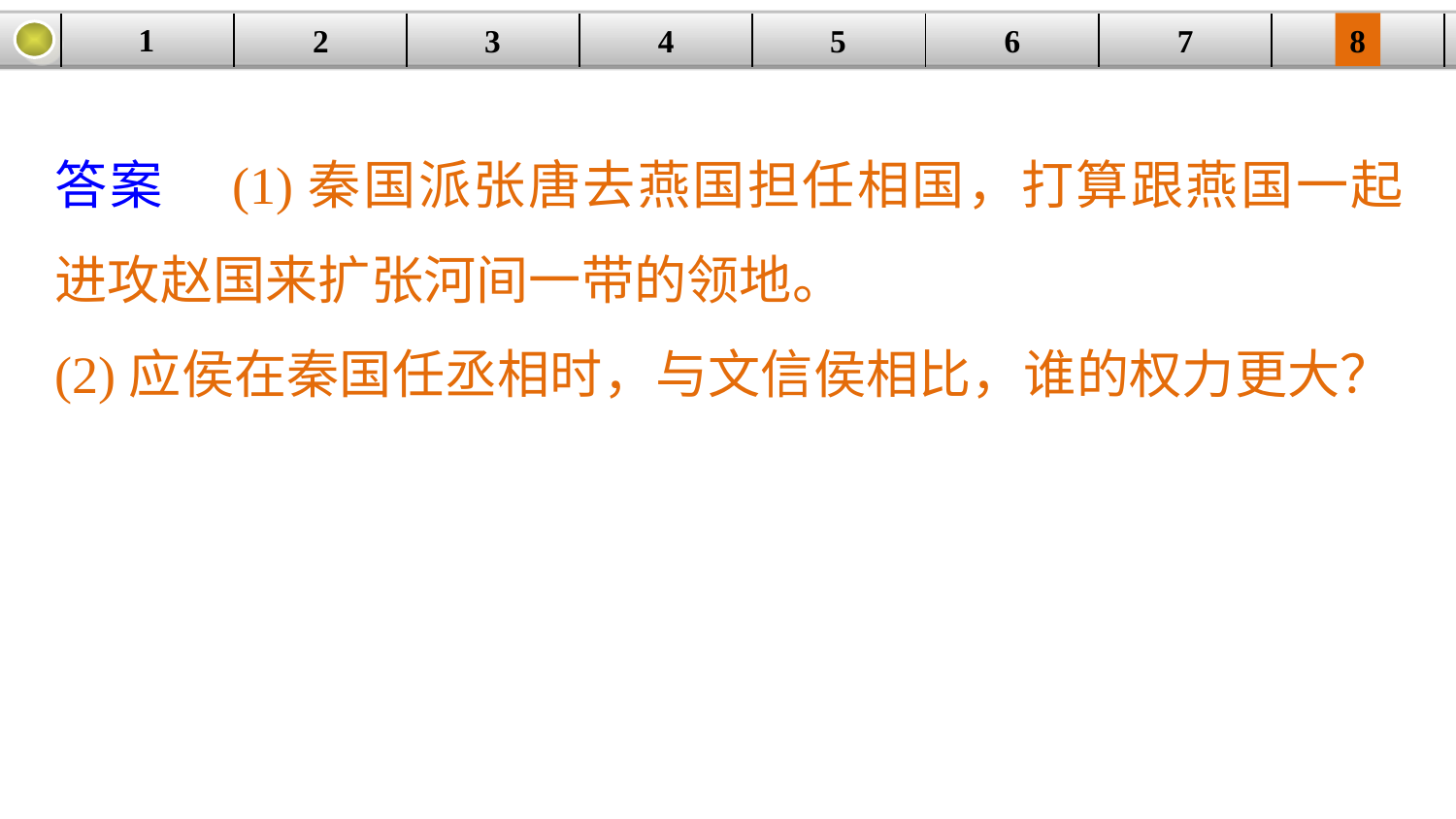

1
3
4
5
6
8
2
|  |  |  |  |  |  |  |  |
| --- | --- | --- | --- | --- | --- | --- | --- |
7

答案　(1)秦国派张唐去燕国担任相国，打算跟燕国一起进攻赵国来扩张河间一带的领地。
(2)应侯在秦国任丞相时，与文信侯相比，谁的权力更大？